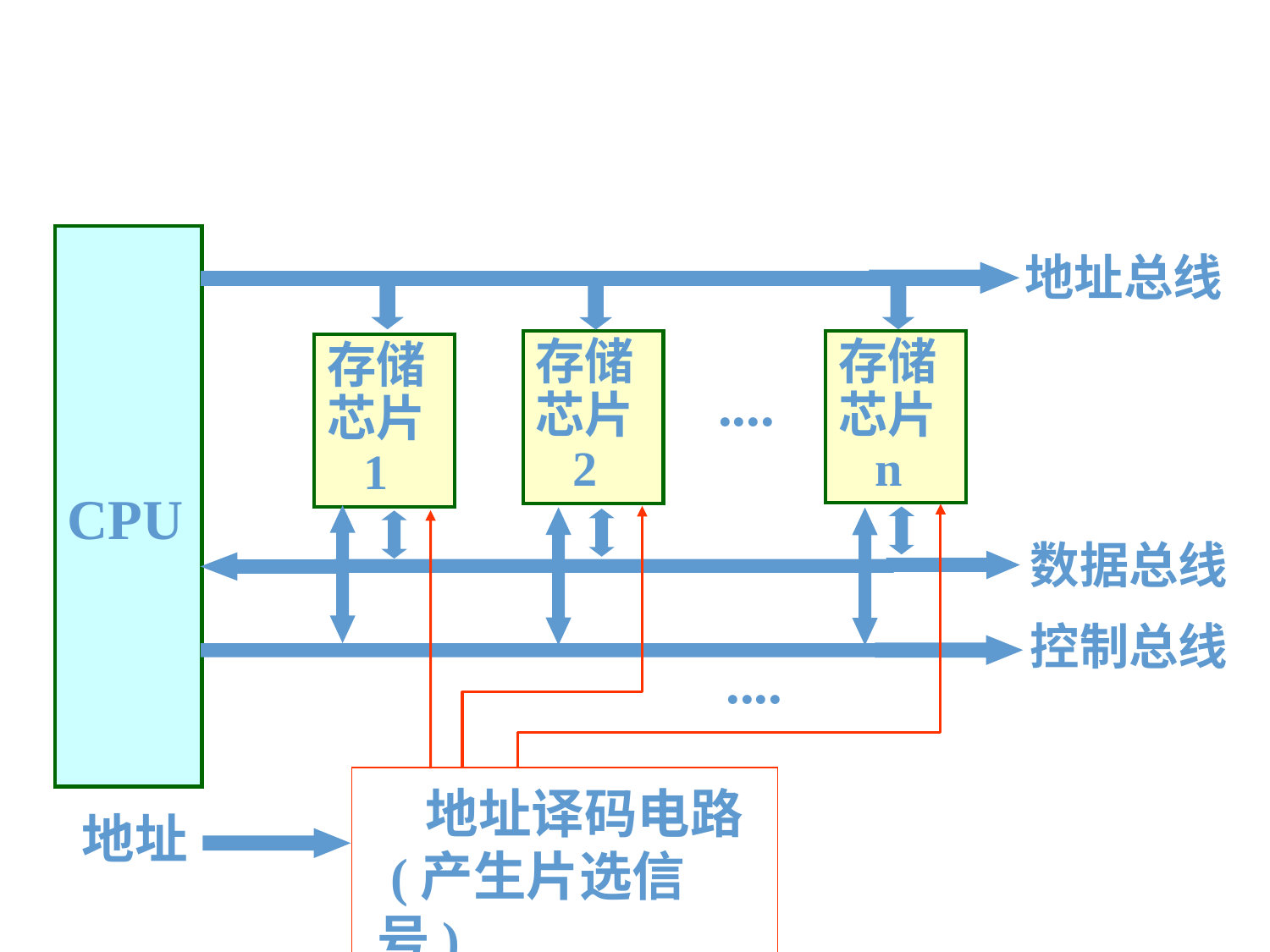

CPU

地址总线

存储芯片
   n
存储芯片
   2
存储芯片
   1
....

数据总线

控制总线

....
   地址译码电路
 (产生片选信号)
地址